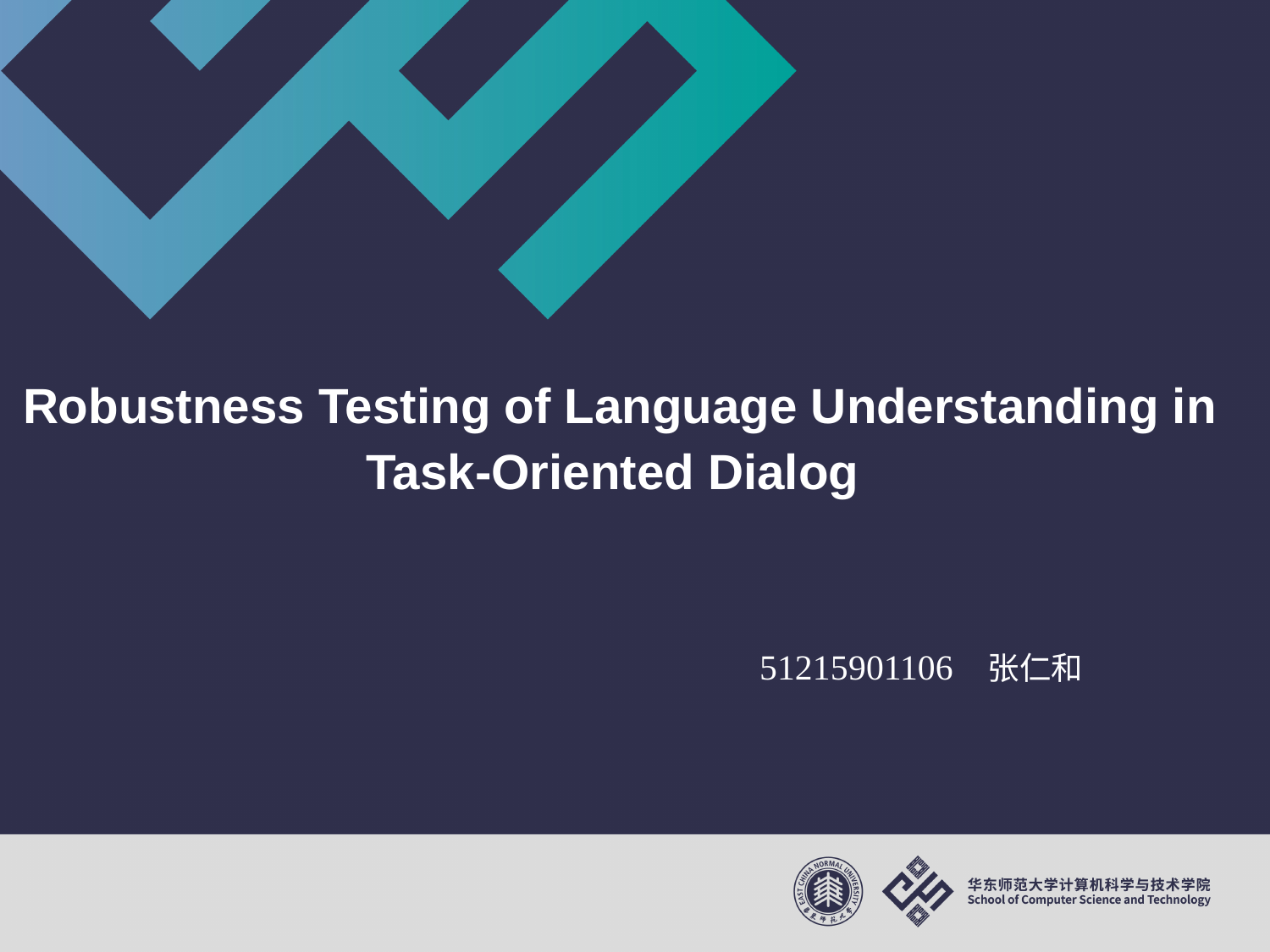

Robustness Testing of Language Understanding in Task-Oriented Dialog

						51215901106 张仁和